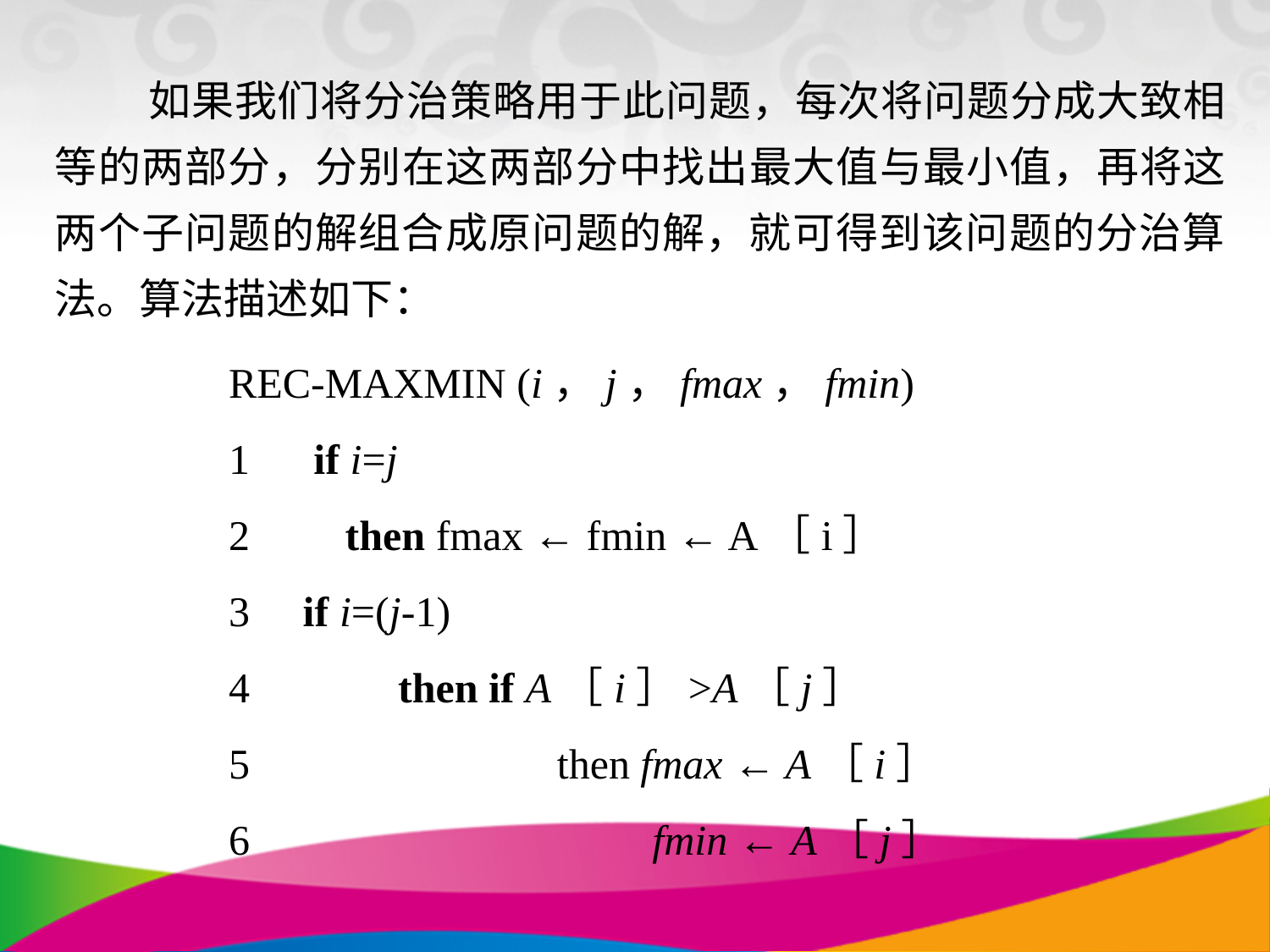

如果我们将分治策略用于此问题，每次将问题分成大致相等的两部分，分别在这两部分中找出最大值与最小值，再将这两个子问题的解组合成原问题的解，就可得到该问题的分治算法。算法描述如下：
REC-MAXMIN (i，j，fmax，fmin)
1      if i=j
2         then fmax ← fmin ← A［i］
3     if i=(j-1)
4              then if A［i］>A［j］
5                             then fmax ← A［i］
6                                      fmin ← A［j］